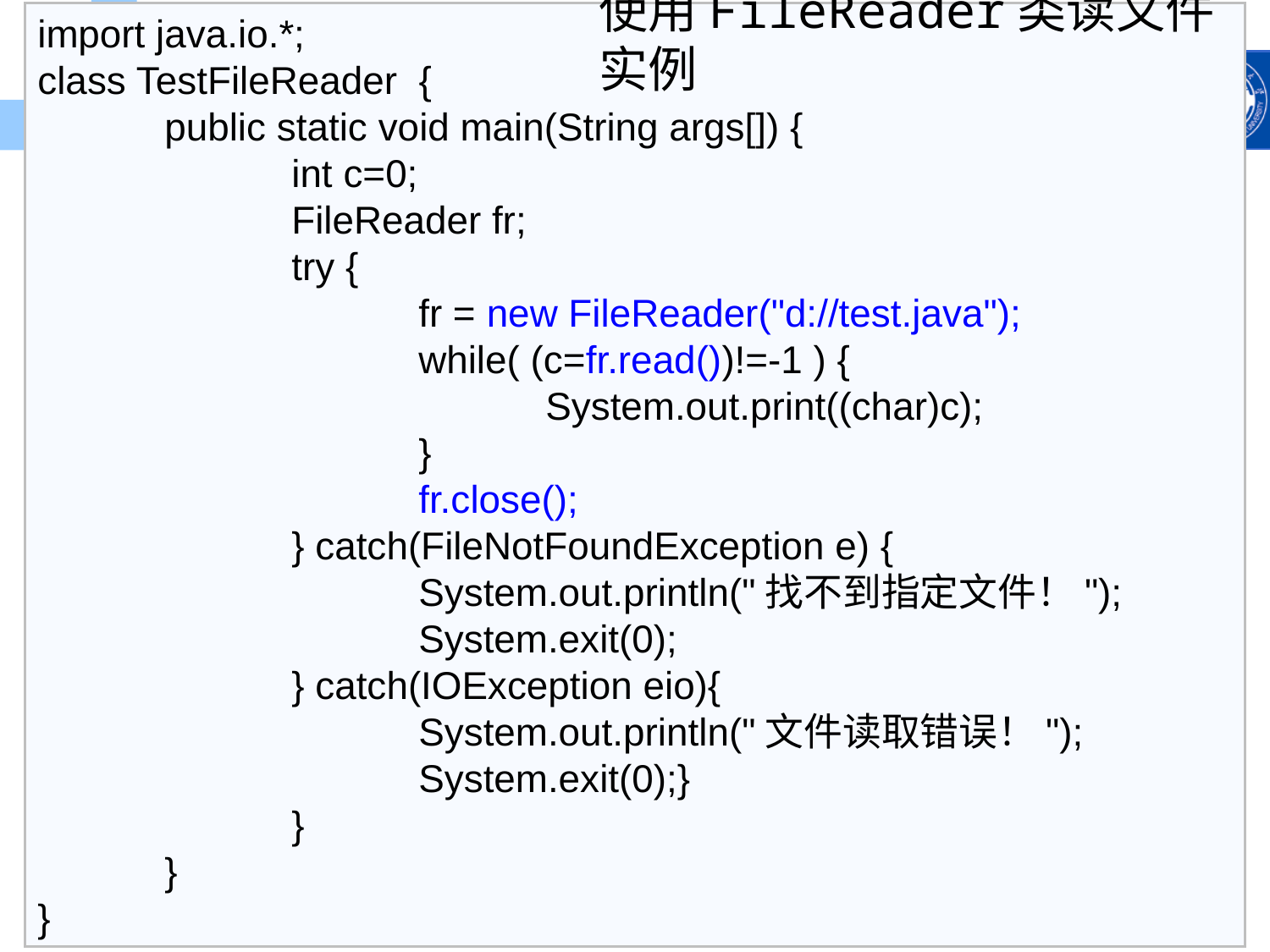

# 使用FileReader类读文件实例
import java.io.*;
class TestFileReader  {
	public static void main(String args[]) {
    		int c=0;
    		FileReader fr;
    		try {
			fr = new FileReader("d://test.java");
 		         	while( (c=fr.read())!=-1 ) {
        		  		System.out.print((char)c);
			}
		         	fr.close();
                	} catch(FileNotFoundException e) {
		         	System.out.println("找不到指定文件！");
		         	System.exit(0);
                	} catch(IOException eio){
		         	System.out.println("文件读取错误！");
		         	System.exit(0);}
       		}
	}
}